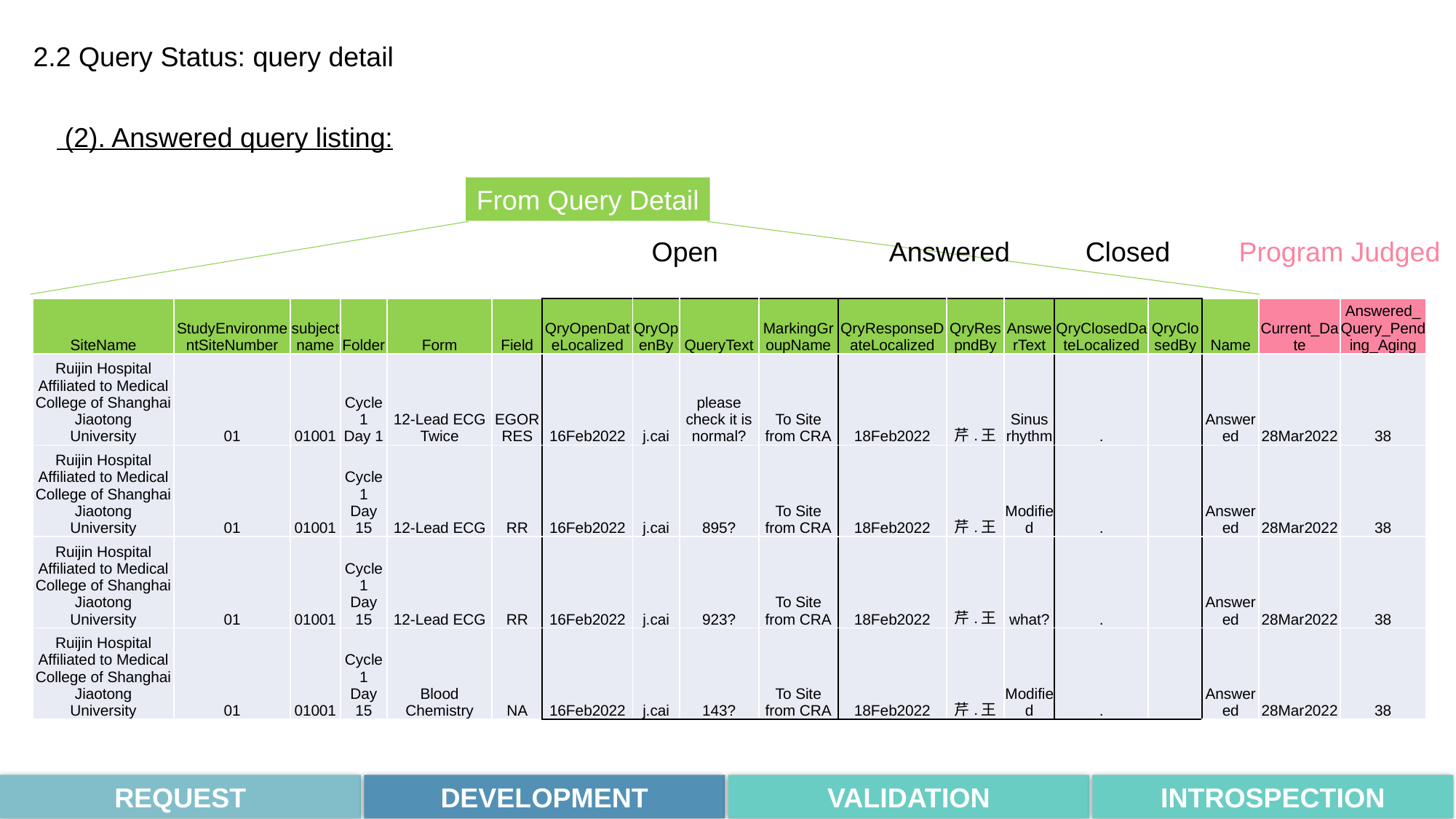

2.2 Query Status: query detail
 (2). Answered query listing:
From Query Detail
Open
Answered
Closed
Program Judged
| SiteName | StudyEnvironmentSiteNumber | subjectname | Folder | Form | Field | QryOpenDateLocalized | QryOpenBy | QueryText | MarkingGroupName | QryResponseDateLocalized | QryRespndBy | AnswerText | QryClosedDateLocalized | QryClosedBy | Name | Current\_Date | Answered\_Query\_Pending\_Aging |
| --- | --- | --- | --- | --- | --- | --- | --- | --- | --- | --- | --- | --- | --- | --- | --- | --- | --- |
| Ruijin Hospital Affiliated to Medical College of Shanghai Jiaotong University | 01 | 01001 | Cycle 1 Day 1 | 12-Lead ECG Twice | EGORRES | 16Feb2022 | j.cai | please check it is normal? | To Site from CRA | 18Feb2022 | 芹.王 | Sinus rhythm | . |  | Answered | 28Mar2022 | 38 |
| Ruijin Hospital Affiliated to Medical College of Shanghai Jiaotong University | 01 | 01001 | Cycle 1 Day 15 | 12-Lead ECG | RR | 16Feb2022 | j.cai | 895? | To Site from CRA | 18Feb2022 | 芹.王 | Modified | . |  | Answered | 28Mar2022 | 38 |
| Ruijin Hospital Affiliated to Medical College of Shanghai Jiaotong University | 01 | 01001 | Cycle 1 Day 15 | 12-Lead ECG | RR | 16Feb2022 | j.cai | 923? | To Site from CRA | 18Feb2022 | 芹.王 | what? | . |  | Answered | 28Mar2022 | 38 |
| Ruijin Hospital Affiliated to Medical College of Shanghai Jiaotong University | 01 | 01001 | Cycle 1 Day 15 | Blood Chemistry | NA | 16Feb2022 | j.cai | 143? | To Site from CRA | 18Feb2022 | 芹.王 | Modified | . |  | Answered | 28Mar2022 | 38 |
REQUEST
DEVELOPMENT
VALIDATION
INTROSPECTION